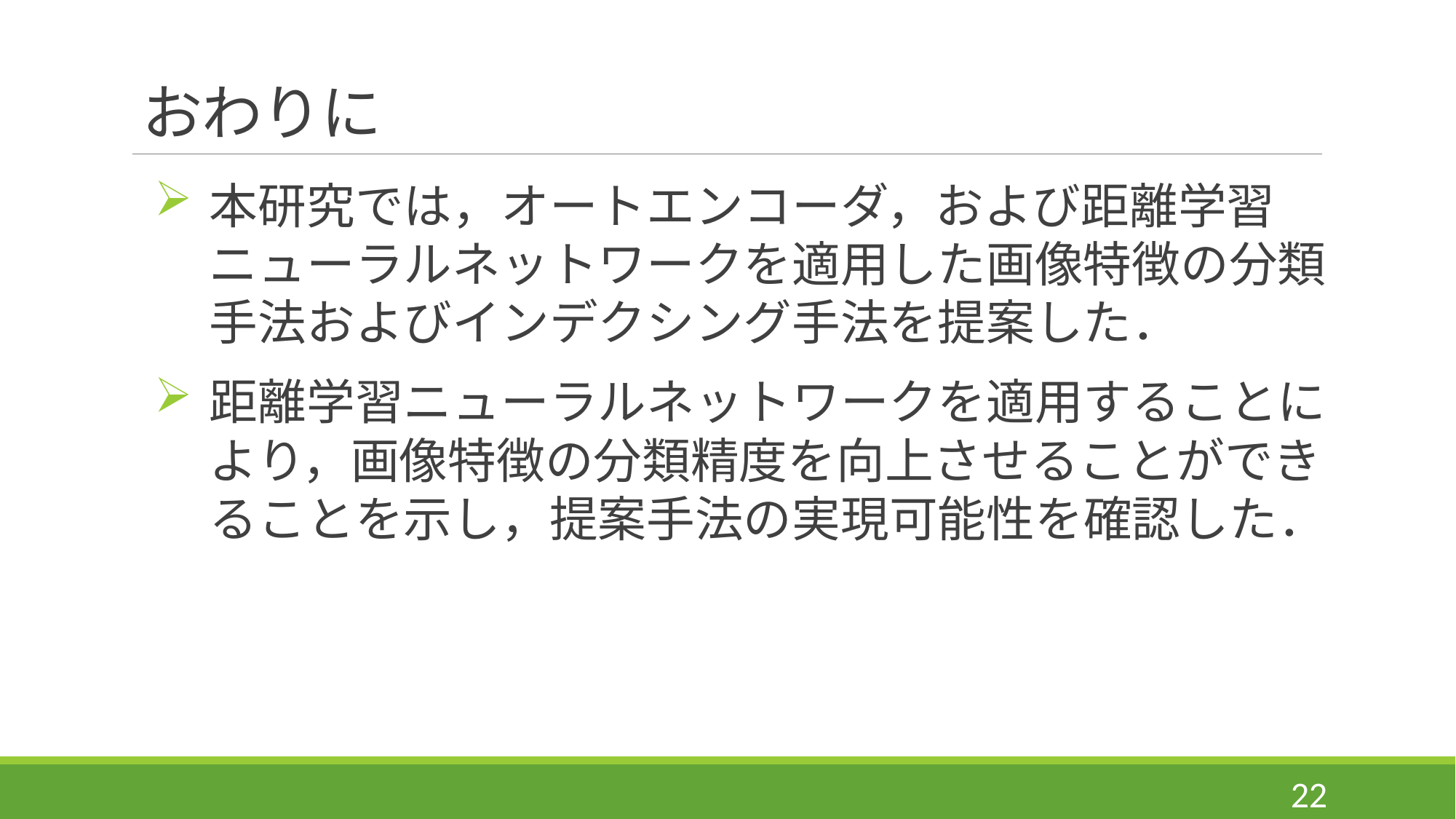

# おわりに
本研究では，オートエンコーダ，および距離学習ニューラルネットワークを適用した画像特徴の分類手法およびインデクシング手法を提案した．
距離学習ニューラルネットワークを適用することにより，画像特徴の分類精度を向上させることができることを示し，提案手法の実現可能性を確認した．
22